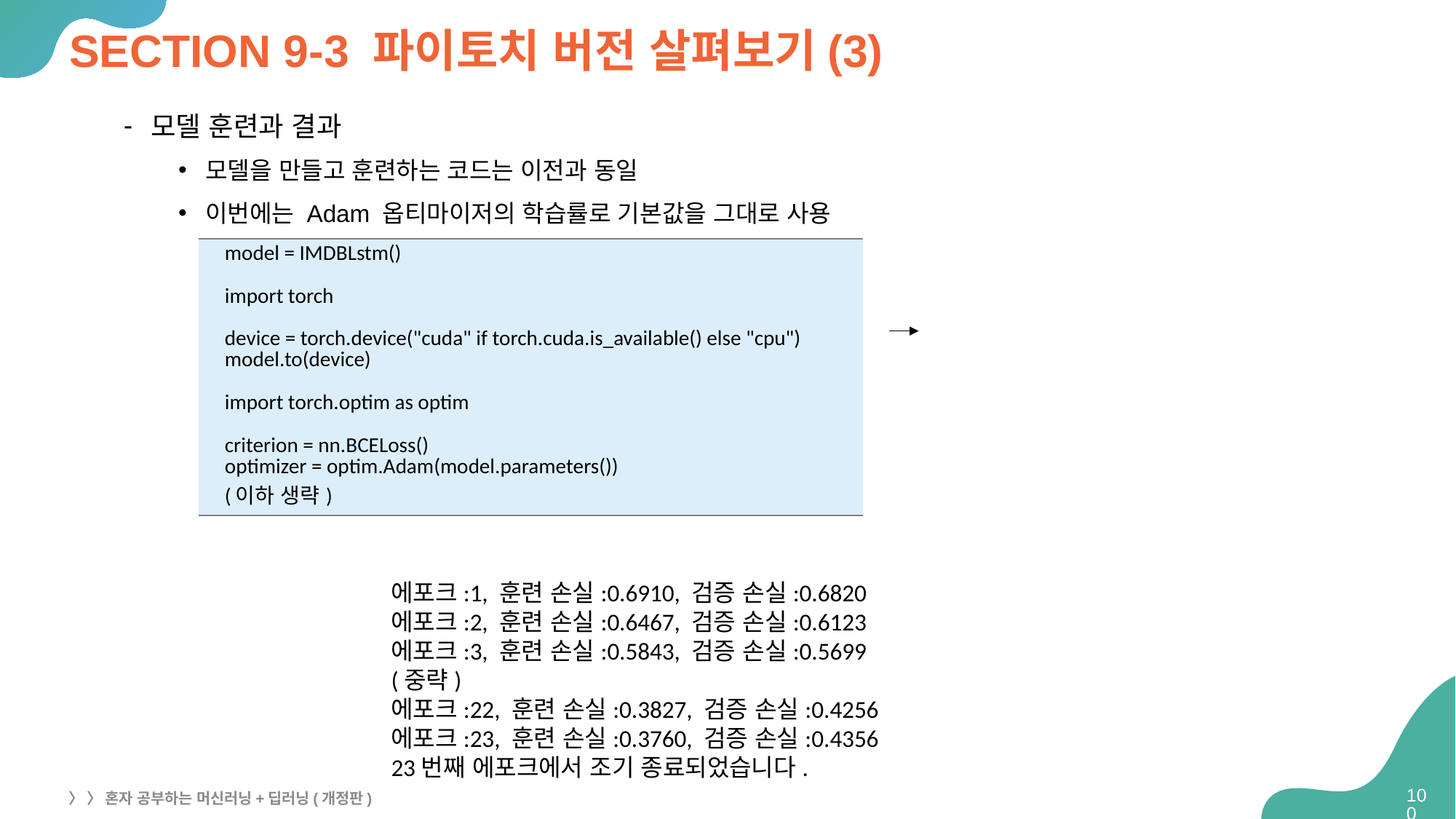

# SECTION 9-3 파이토치 버전 살펴보기(3)
모델 훈련과 결과
모델을 만들고 훈련하는 코드는 이전과 동일
이번에는 Adam 옵티마이저의 학습률로 기본값을 그대로 사용
| model = IMDBLstm() import torch device = torch.device("cuda" if torch.cuda.is\_available() else "cpu") model.to(device) import torch.optim as optim criterion = nn.BCELoss() optimizer = optim.Adam(model.parameters()) (이하 생략) |
| --- |
에포크:1, 훈련 손실:0.6910, 검증 손실:0.6820
에포크:2, 훈련 손실:0.6467, 검증 손실:0.6123
에포크:3, 훈련 손실:0.5843, 검증 손실:0.5699
(중략)
에포크:22, 훈련 손실:0.3827, 검증 손실:0.4256
에포크:23, 훈련 손실:0.3760, 검증 손실:0.4356
23번째 에포크에서 조기 종료되었습니다.
100
〉 〉 혼자 공부하는 머신러닝+딥러닝(개정판)